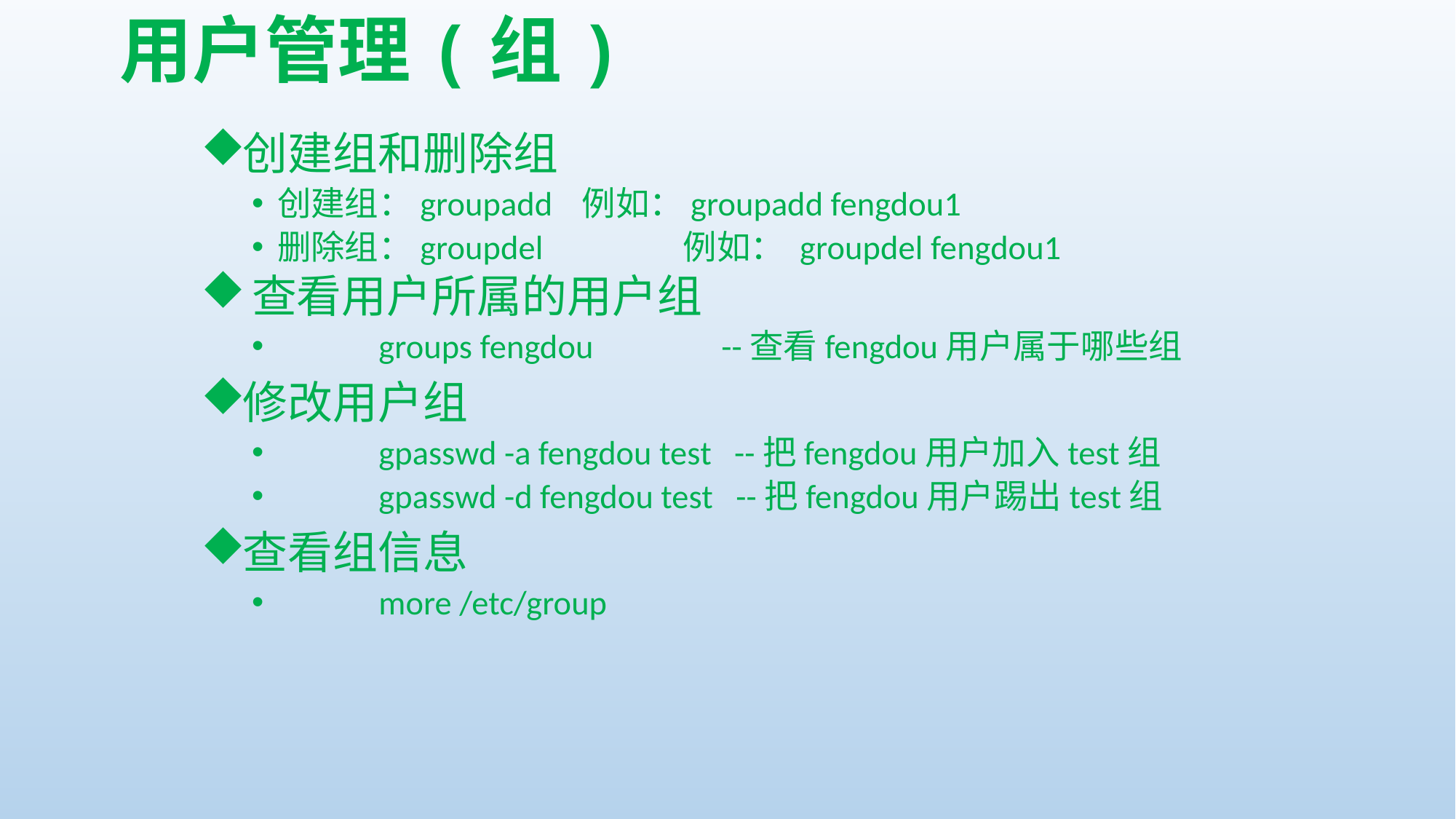

# 用户管理(组)
创建组和删除组
创建组：groupadd	例如：groupadd fengdou1
删除组：groupdel      	例如： groupdel fengdou1
查看用户所属的用户组
	groups fengdou 	     --查看fengdou用户属于哪些组
修改用户组
	gpasswd -a fengdou test   --把fengdou用户加入test组
	gpasswd -d fengdou test   --把fengdou用户踢出test组
查看组信息
	more /etc/group